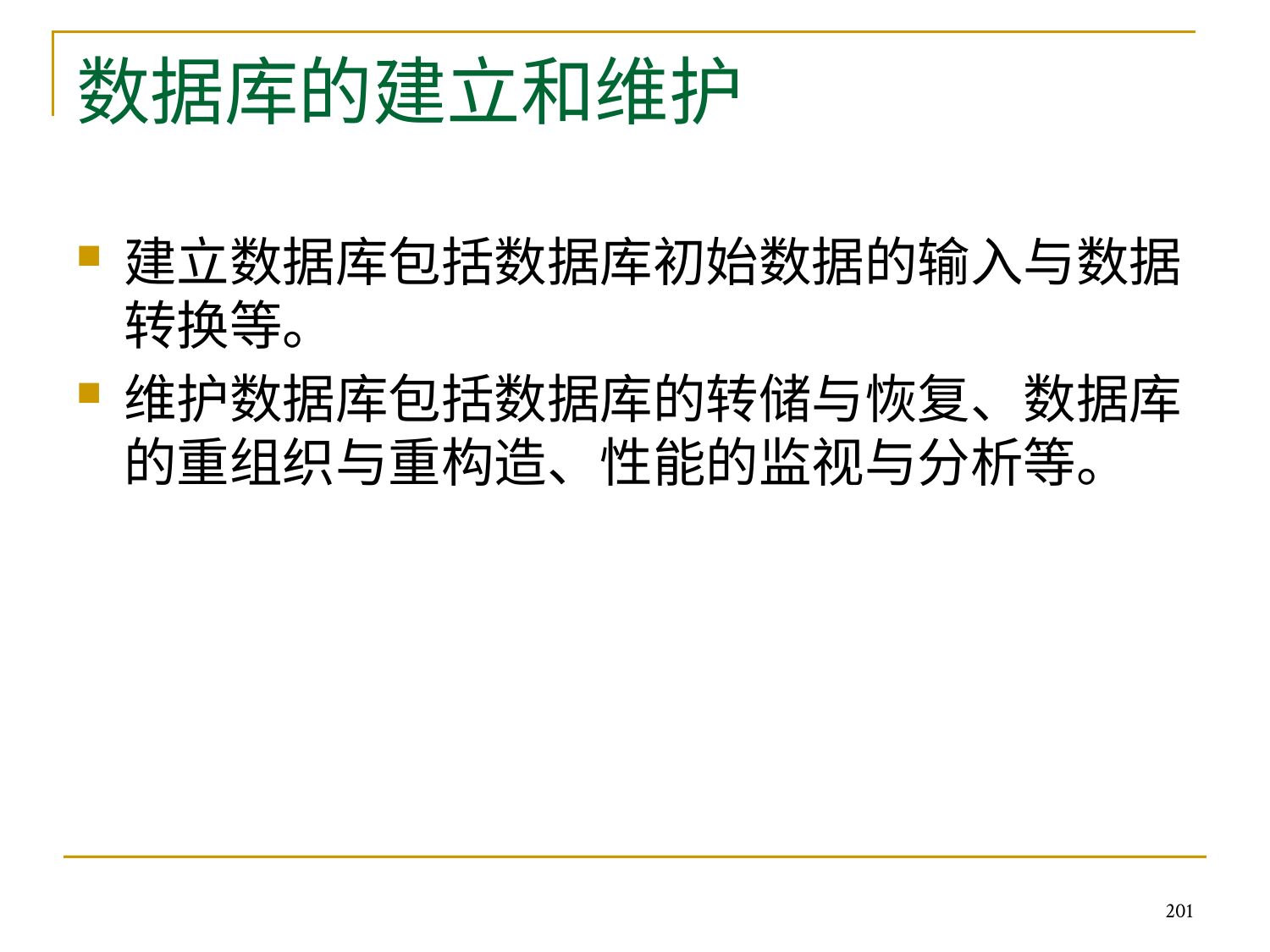

# 数据库的建立和维护
建立数据库包括数据库初始数据的输入与数据转换等。
维护数据库包括数据库的转储与恢复、数据库的重组织与重构造、性能的监视与分析等。
201